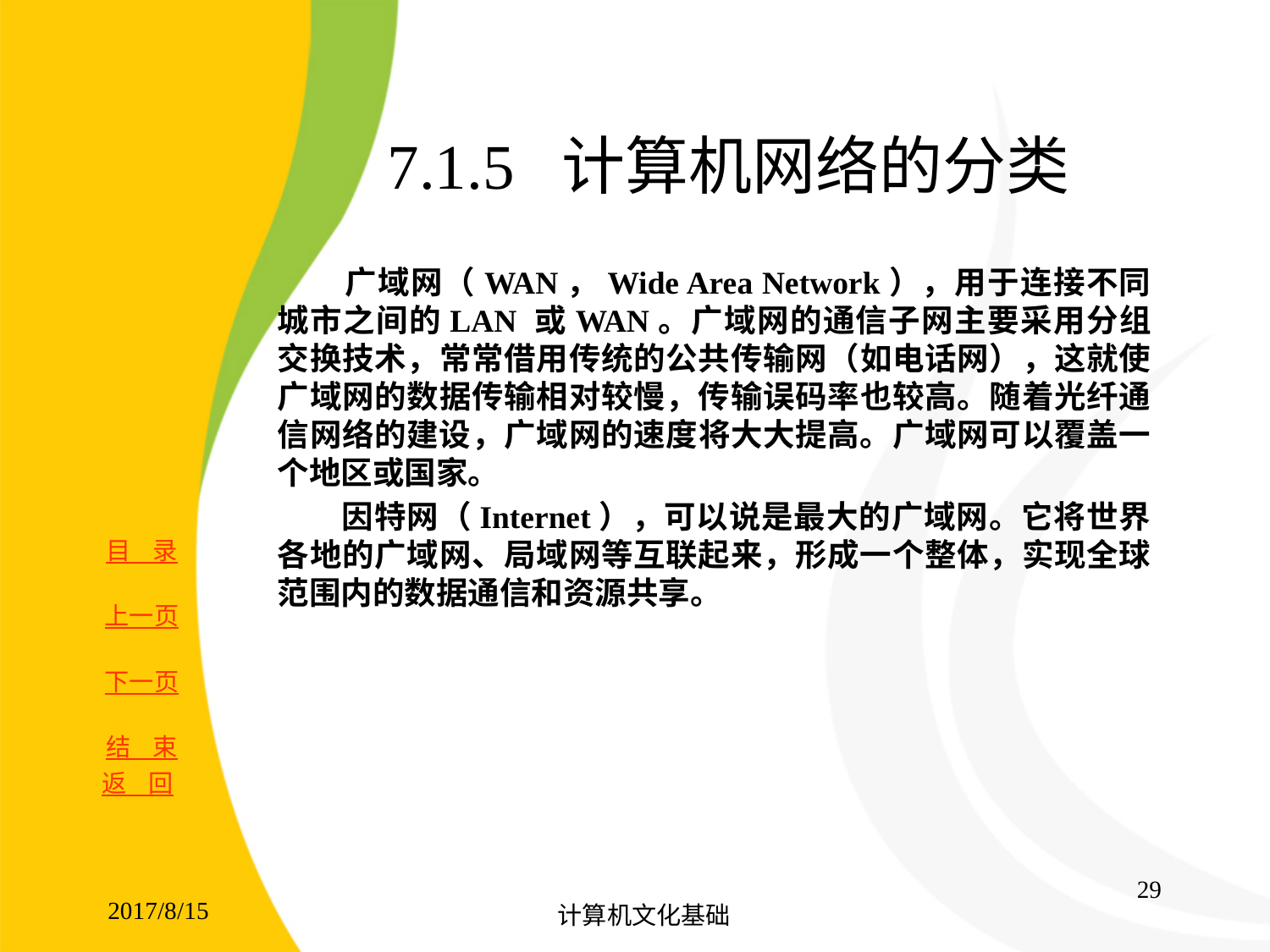

# 7.1.5  计算机网络的分类
       广域网（WAN，Wide Area Network），用于连接不同城市之间的LAN 或WAN。广域网的通信子网主要采用分组交换技术，常常借用传统的公共传输网（如电话网），这就使广域网的数据传输相对较慢，传输误码率也较高。随着光纤通信网络的建设，广域网的速度将大大提高。广域网可以覆盖一个地区或国家。
       因特网（Internet），可以说是最大的广域网。它将世界各地的广域网、局域网等互联起来，形成一个整体，实现全球范围内的数据通信和资源共享。
返    回
29
2017/8/15